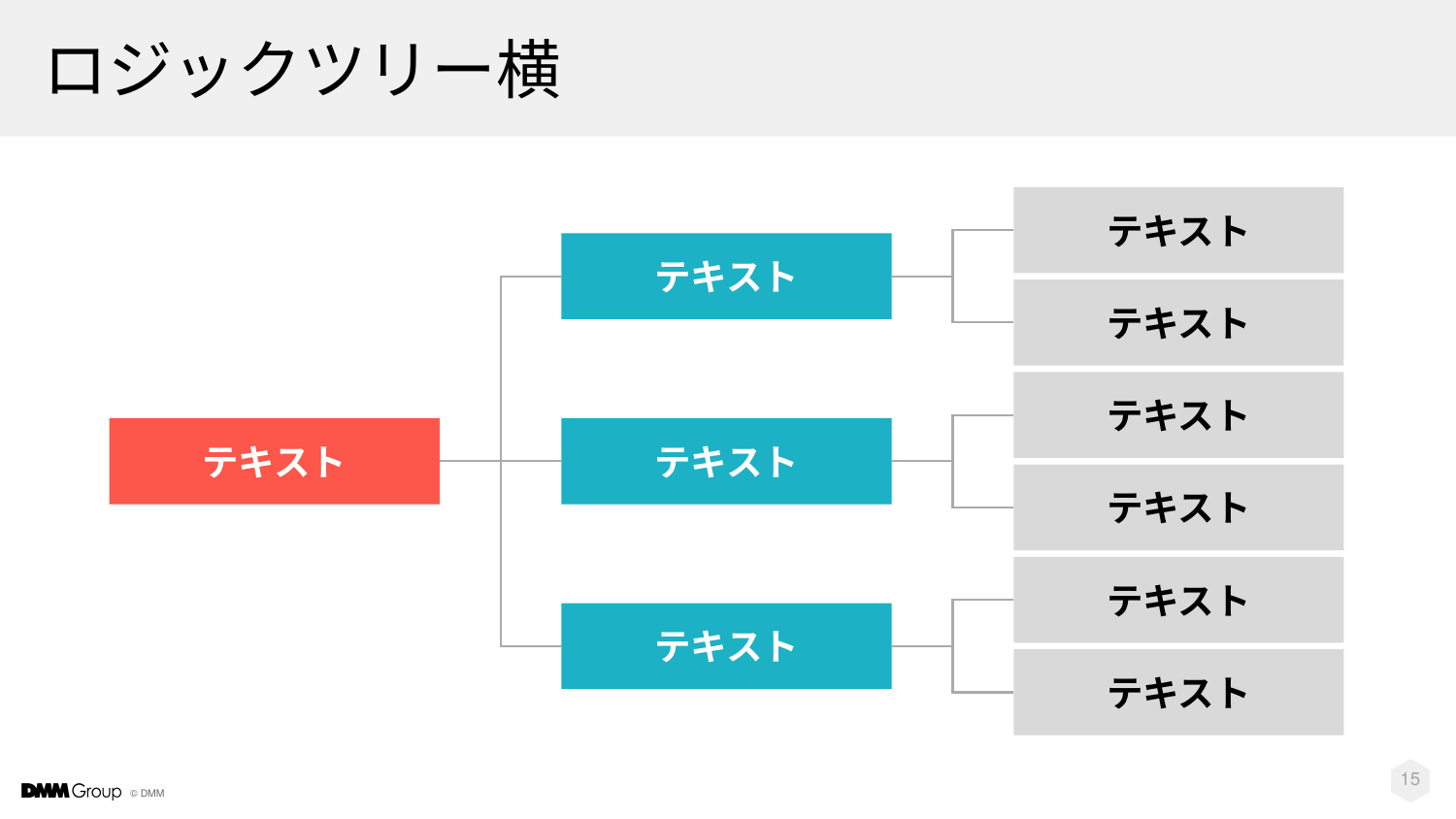

# ロジックツリー横
テキスト
テキスト
テキスト
テキスト
テキスト
テキスト
テキスト
テキスト
テキスト
テキスト
15